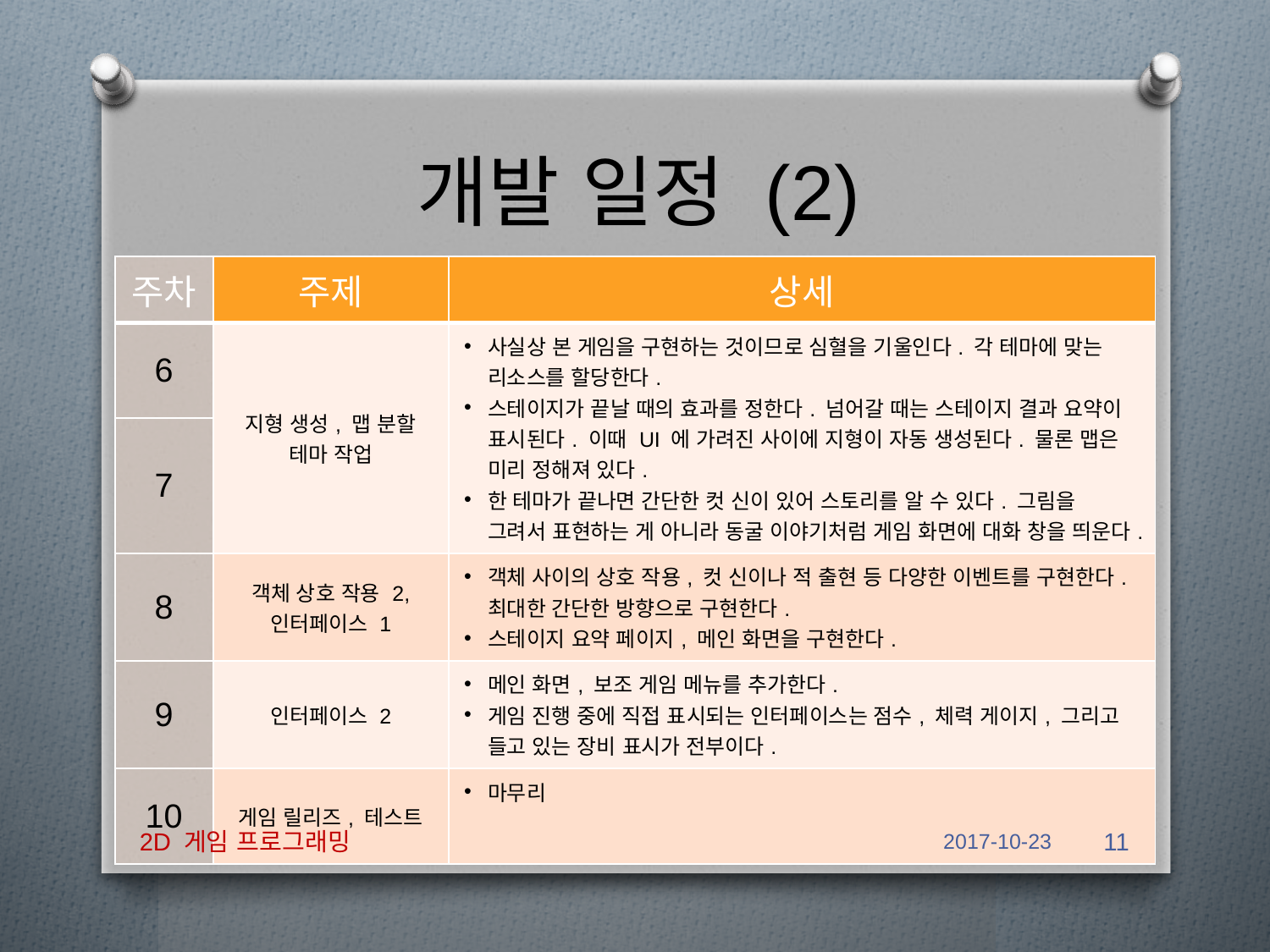

# 개발 일정 (2)
| 주차 | 주제 | 상세 |
| --- | --- | --- |
| 6 | 지형 생성, 맵 분할 테마 작업 | 사실상 본 게임을 구현하는 것이므로 심혈을 기울인다. 각 테마에 맞는 리소스를 할당한다. 스테이지가 끝날 때의 효과를 정한다. 넘어갈 때는 스테이지 결과 요약이 표시된다. 이때 UI 에 가려진 사이에 지형이 자동 생성된다. 물론 맵은 미리 정해져 있다. 한 테마가 끝나면 간단한 컷 신이 있어 스토리를 알 수 있다. 그림을 그려서 표현하는 게 아니라 동굴 이야기처럼 게임 화면에 대화 창을 띄운다. |
| 7 |  |  |
| 8 | 객체 상호 작용 2, 인터페이스 1 | 객체 사이의 상호 작용, 컷 신이나 적 출현 등 다양한 이벤트를 구현한다. 최대한 간단한 방향으로 구현한다. 스테이지 요약 페이지, 메인 화면을 구현한다. |
| 9 | 인터페이스 2 | 메인 화면, 보조 게임 메뉴를 추가한다. 게임 진행 중에 직접 표시되는 인터페이스는 점수, 체력 게이지, 그리고 들고 있는 장비 표시가 전부이다. |
| 10 | 게임 릴리즈, 테스트 | 마무리 |
2D 게임 프로그래밍
2017-10-23
11